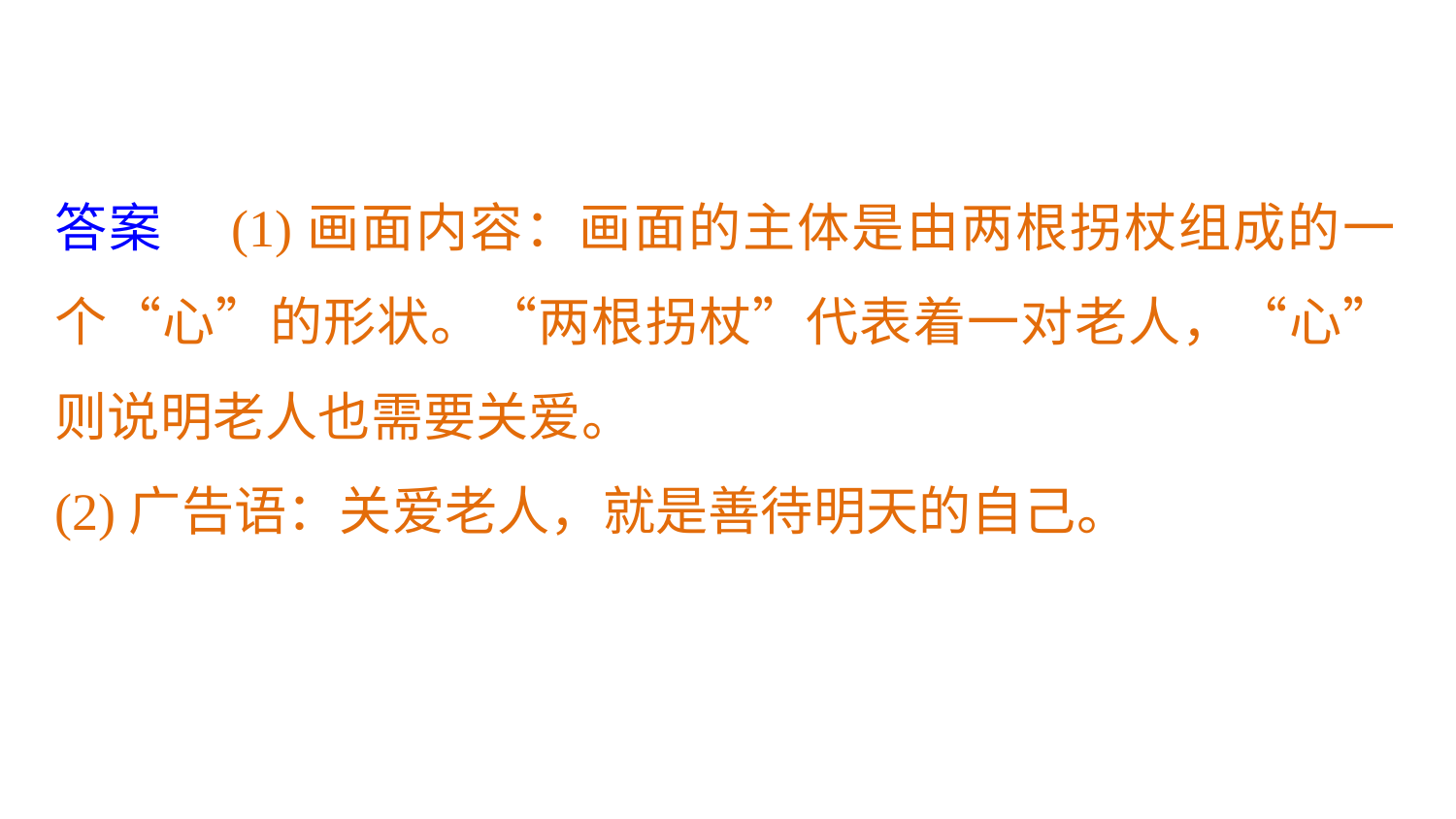

答案　(1)画面内容：画面的主体是由两根拐杖组成的一个“心”的形状。“两根拐杖”代表着一对老人，“心”则说明老人也需要关爱。
(2)广告语：关爱老人，就是善待明天的自己。